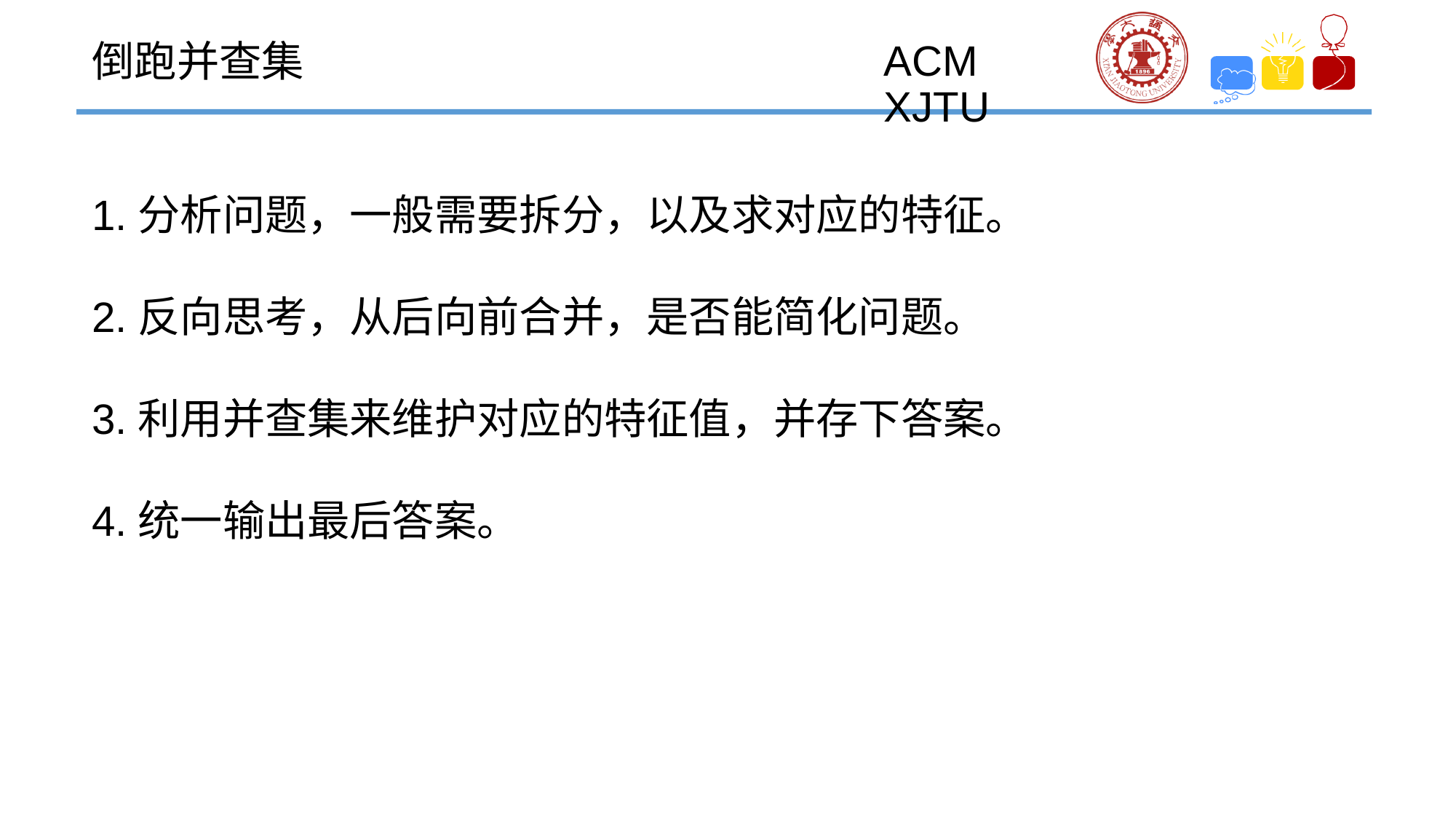

倒跑并查集
1.分析问题，一般需要拆分，以及求对应的特征。

2.反向思考，从后向前合并，是否能简化问题。

3.利用并查集来维护对应的特征值，并存下答案。

4.统一输出最后答案。